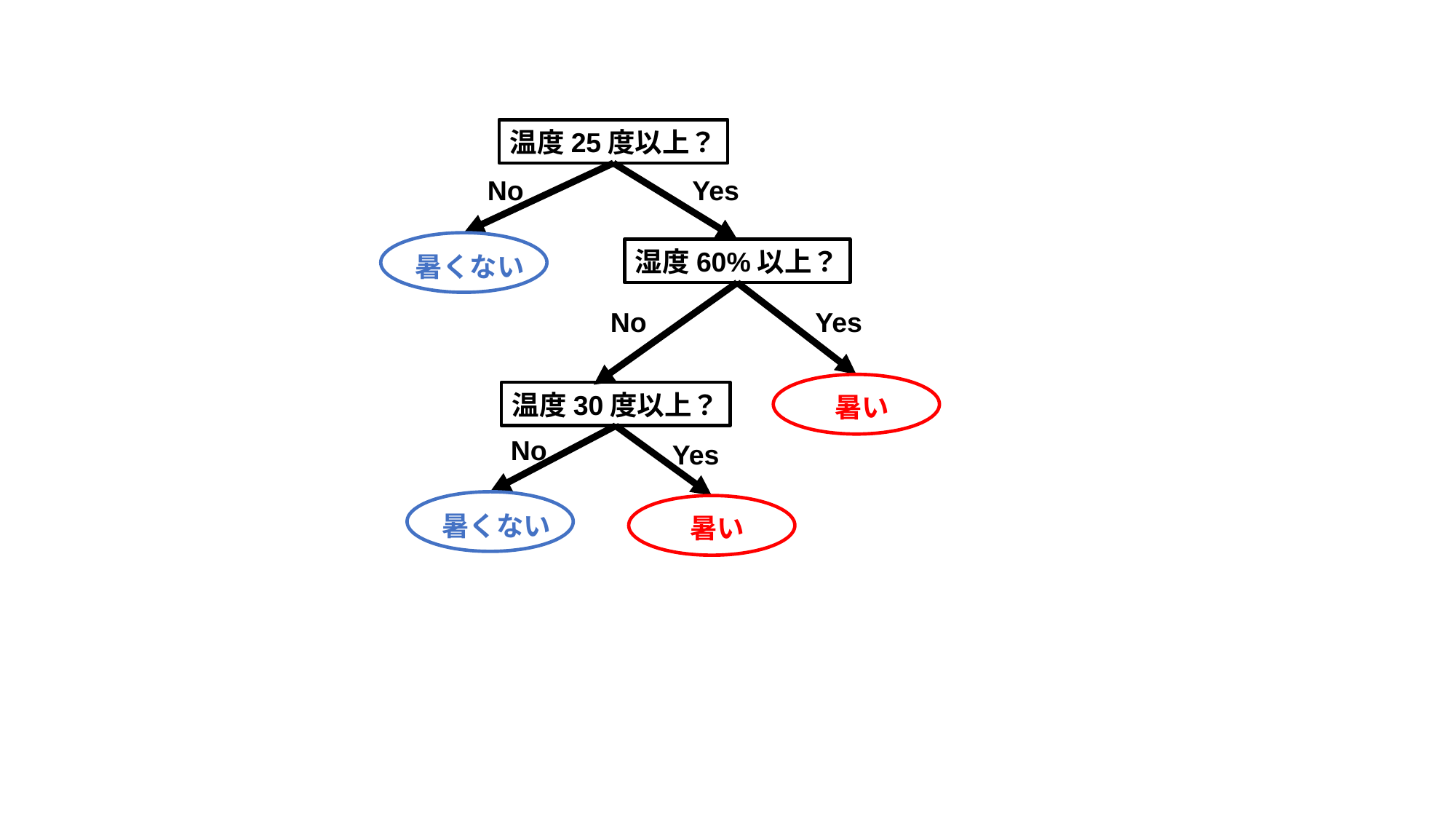

温度25度以上？
No
Yes

湿度60%以上？
暑くない
No
Yes

温度30度以上？
暑い
No
Yes

暑くない
暑い